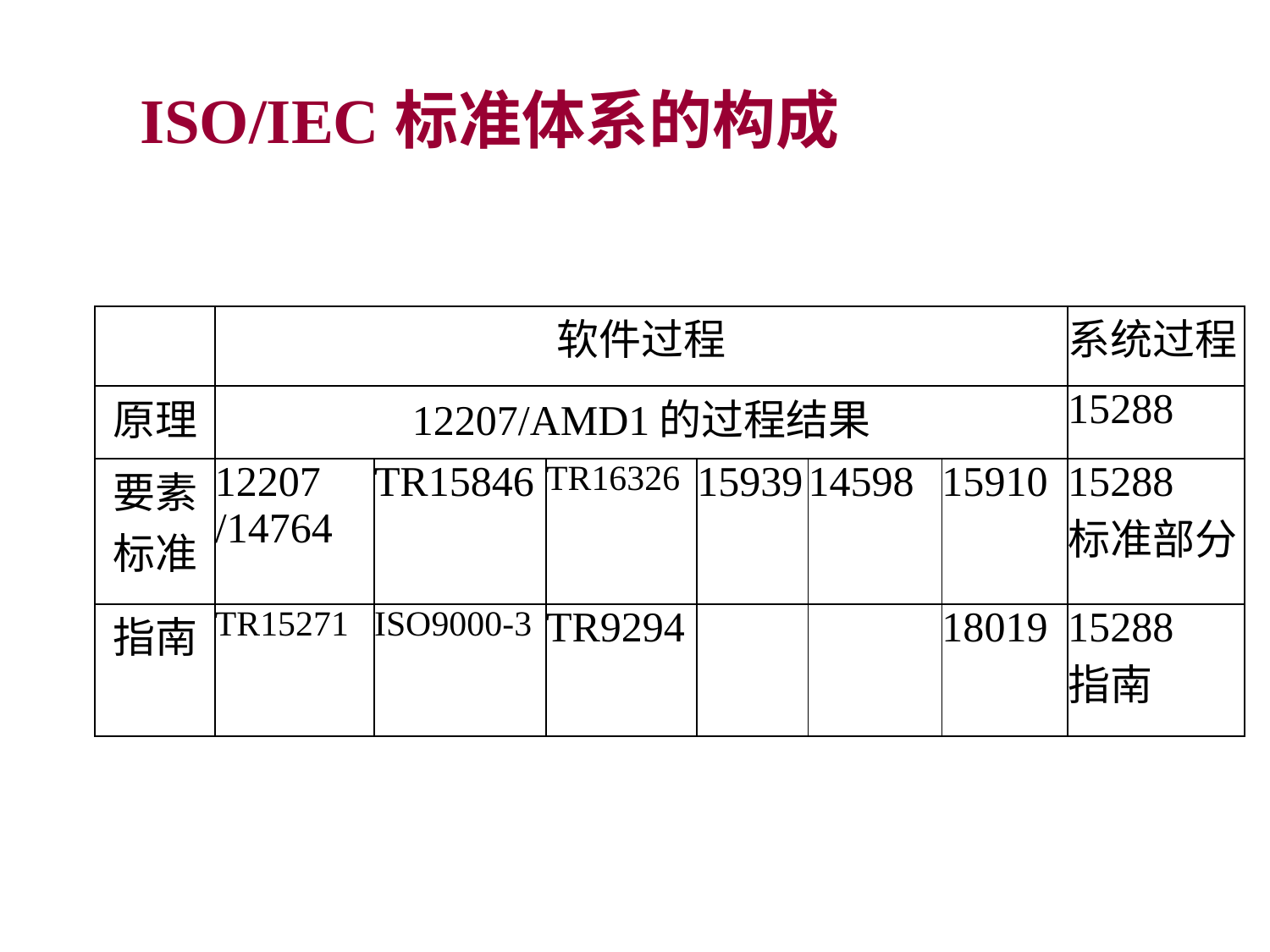

ISO/IEC标准体系的构成
|  | 软件过程 |  |  |  |  |  | 系统过程 |
| --- | --- | --- | --- | --- | --- | --- | --- |
| 原理 | 12207/AMD1的过程结果 |  |  |  |  |  | 15288 |
| 要素 标准 | 12207 /14764 | TR15846 | TR16326 | 15939 | 14598 | 15910 | 15288 标准部分 |
| 指南 | TR15271 | ISO9000-3 | TR9294 |  |  | 18019 | 15288 指南 |